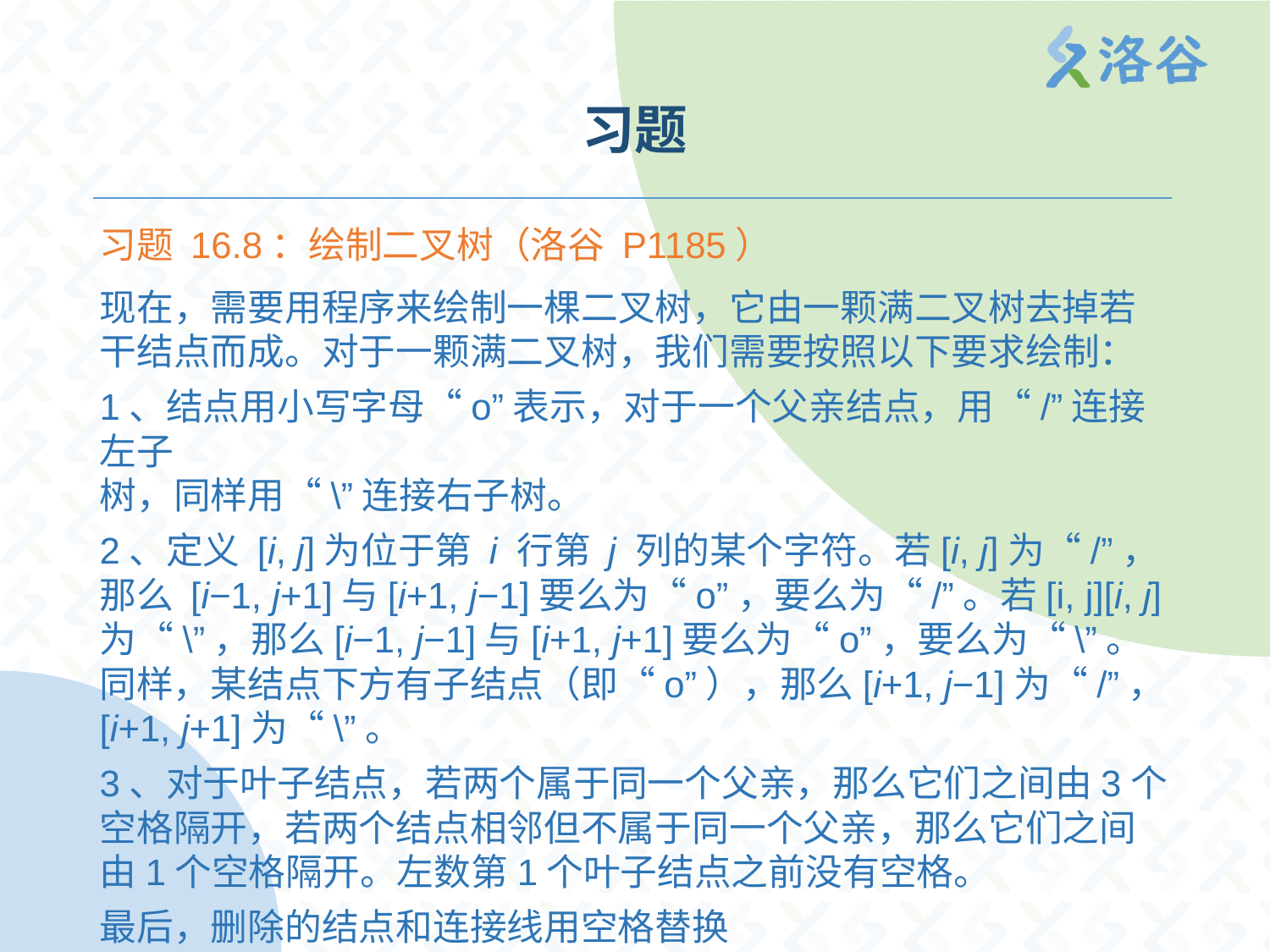

# 习题
习题 16.8：绘制二叉树（洛谷 P1185）
现在，需要用程序来绘制一棵二叉树，它由一颗满二叉树去掉若干结点而成。对于一颗满二叉树，我们需要按照以下要求绘制：
1、结点用小写字母“o”表示，对于一个父亲结点，用“/”连接左子
树，同样用“\”连接右子树。
2、定义 [i, j]为位于第 i 行第 j 列的某个字符。若[i, j]为“/”，那么 [i−1, j+1]与[i+1, j−1]要么为“o”，要么为“/”。若[i, j][i, j]为“\”，那么[i−1, j−1]与[i+1, j+1]要么为“o”，要么为“\”。同样，某结点下方有子结点（即“o”），那么[i+1, j−1]为“/”，[i+1, j+1]为“\”。
3、对于叶子结点，若两个属于同一个父亲，那么它们之间由3个空格隔开，若两个结点相邻但不属于同一个父亲，那么它们之间由1个空格隔开。左数第1个叶子结点之前没有空格。
最后，删除的结点和连接线用空格替换